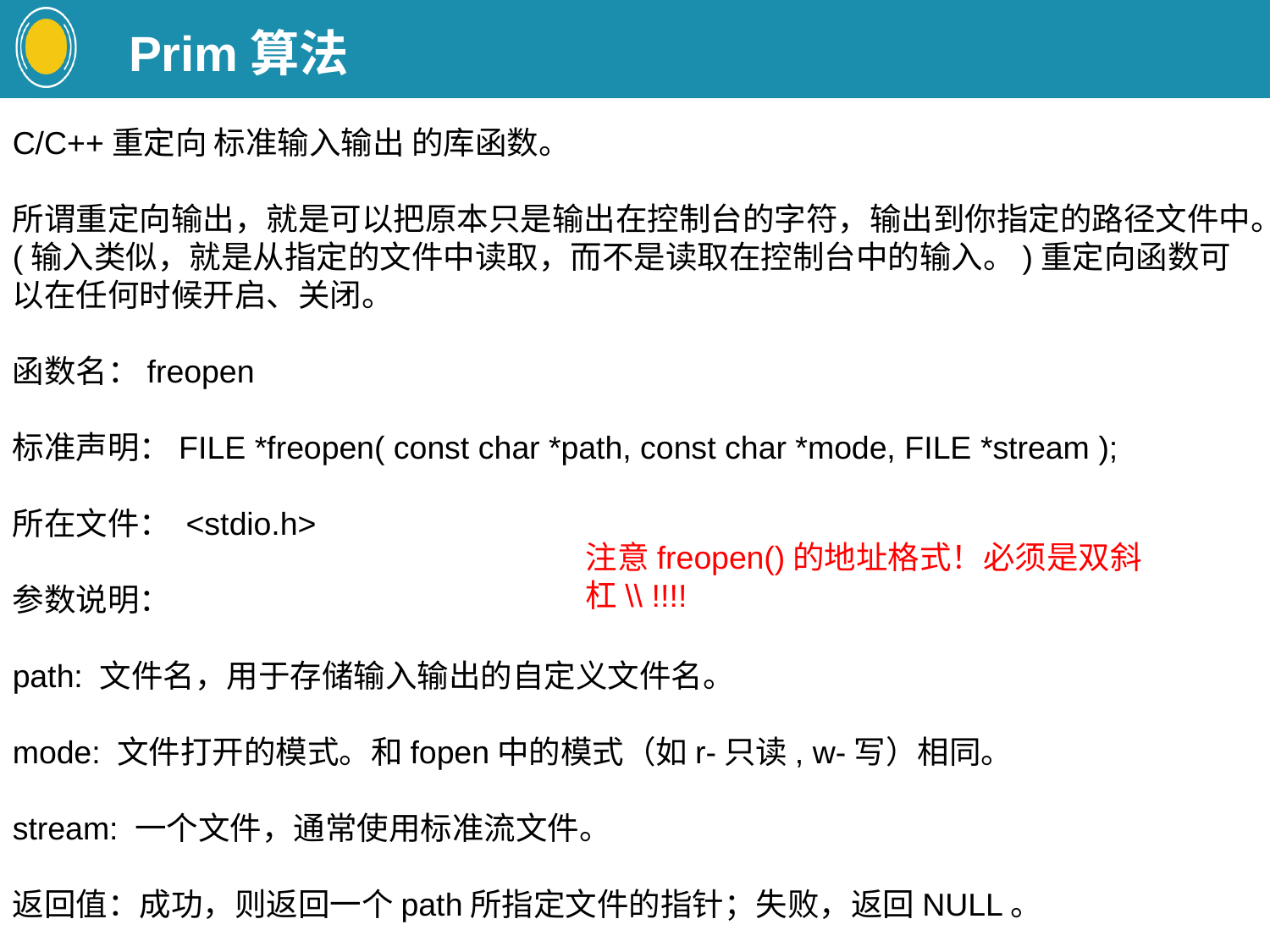

Prim算法
C/C++重定向 标准输入输出 的库函数。

所谓重定向输出，就是可以把原本只是输出在控制台的字符，输出到你指定的路径文件中。(输入类似，就是从指定的文件中读取，而不是读取在控制台中的输入。)重定向函数可以在任何时候开启、关闭。

函数名：freopen

标准声明：FILE *freopen( const char *path, const char *mode, FILE *stream );

所在文件： <stdio.h>

参数说明：

path: 文件名，用于存储输入输出的自定义文件名。

mode: 文件打开的模式。和fopen中的模式（如r-只读, w-写）相同。

stream: 一个文件，通常使用标准流文件。

返回值：成功，则返回一个path所指定文件的指针；失败，返回NULL。
注意freopen()的地址格式！必须是双斜杠\\ !!!!